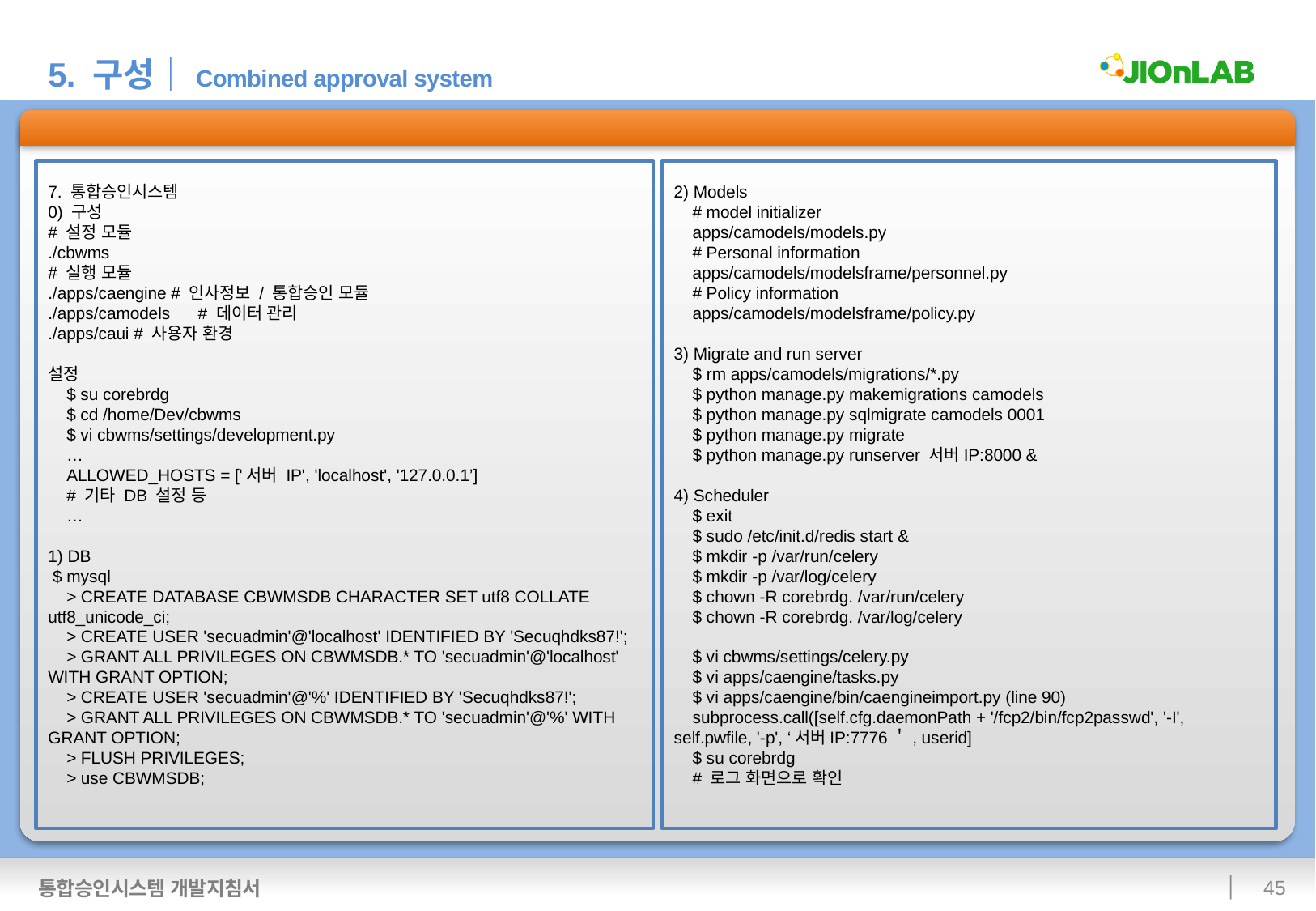

5. 구성│Combined approval system

통합승인시스템 구성

7. 통합승인시스템
0) 구성
# 설정 모듈
./cbwms
# 실행 모듈
./apps/caengine # 인사정보 / 통합승인 모듈
./apps/camodels      # 데이터 관리
./apps/caui # 사용자 환경

설정
    $ su corebrdg
    $ cd /home/Dev/cbwms
    $ vi cbwms/settings/development.py
    …
    ALLOWED_HOSTS = ['서버 IP', 'localhost', '127.0.0.1’]
    # 기타 DB 설정 등
    …

1) DB
 $ mysql
    > CREATE DATABASE CBWMSDB CHARACTER SET utf8 COLLATE utf8_unicode_ci;
    > CREATE USER 'secuadmin'@'localhost' IDENTIFIED BY 'Secuqhdks87!';
    > GRANT ALL PRIVILEGES ON CBWMSDB.* TO 'secuadmin'@'localhost' WITH GRANT OPTION;
    > CREATE USER 'secuadmin'@'%' IDENTIFIED BY 'Secuqhdks87!';
    > GRANT ALL PRIVILEGES ON CBWMSDB.* TO 'secuadmin'@'%' WITH GRANT OPTION;
    > FLUSH PRIVILEGES;
    > use CBWMSDB;

2) Models
    # model initializer
    apps/camodels/models.py
    # Personal information
    apps/camodels/modelsframe/personnel.py
    # Policy information
    apps/camodels/modelsframe/policy.py

3) Migrate and run server
    $ rm apps/camodels/migrations/*.py
    $ python manage.py makemigrations camodels
    $ python manage.py sqlmigrate camodels 0001
    $ python manage.py migrate
    $ python manage.py runserver 서버IP:8000 &

4) Scheduler
    $ exit
    $ sudo /etc/init.d/redis start &
    $ mkdir -p /var/run/celery
    $ mkdir -p /var/log/celery
    $ chown -R corebrdg. /var/run/celery
    $ chown -R corebrdg. /var/log/celery

    $ vi cbwms/settings/celery.py
    $ vi apps/caengine/tasks.py
    $ vi apps/caengine/bin/caengineimport.py (line 90)
    subprocess.call([self.cfg.daemonPath + '/fcp2/bin/fcp2passwd', '-I', self.pwfile, '-p', ‘서버IP:7776＇, userid]
    $ su corebrdg
    # 로그 화면으로 확인

 45